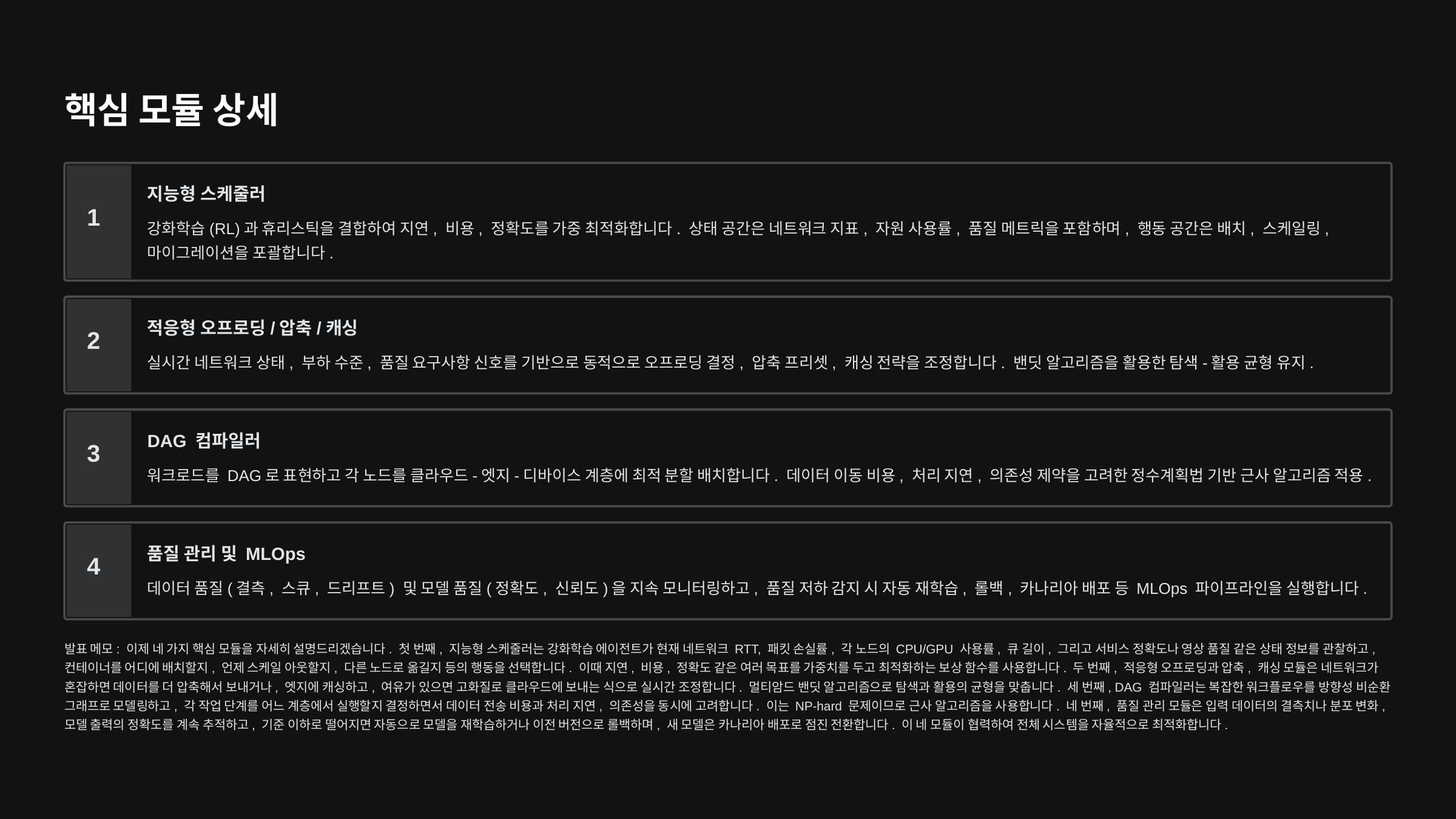

핵심 모듈 상세

지능형 스케줄러
1
강화학습(RL)과 휴리스틱을 결합하여 지연, 비용, 정확도를 가중 최적화합니다. 상태 공간은 네트워크 지표, 자원 사용률, 품질 메트릭을 포함하며, 행동 공간은 배치, 스케일링, 마이그레이션을 포괄합니다.

적응형 오프로딩/압축/캐싱
2
실시간 네트워크 상태, 부하 수준, 품질 요구사항 신호를 기반으로 동적으로 오프로딩 결정, 압축 프리셋, 캐싱 전략을 조정합니다. 밴딧 알고리즘을 활용한 탐색-활용 균형 유지.

DAG 컴파일러
3
워크로드를 DAG로 표현하고 각 노드를 클라우드-엣지-디바이스 계층에 최적 분할 배치합니다. 데이터 이동 비용, 처리 지연, 의존성 제약을 고려한 정수계획법 기반 근사 알고리즘 적용.

품질 관리 및 MLOps
4
데이터 품질(결측, 스큐, 드리프트) 및 모델 품질(정확도, 신뢰도)을 지속 모니터링하고, 품질 저하 감지 시 자동 재학습, 롤백, 카나리아 배포 등 MLOps 파이프라인을 실행합니다.
발표 메모: 이제 네 가지 핵심 모듈을 자세히 설명드리겠습니다. 첫 번째, 지능형 스케줄러는 강화학습 에이전트가 현재 네트워크 RTT, 패킷 손실률, 각 노드의 CPU/GPU 사용률, 큐 길이, 그리고 서비스 정확도나 영상 품질 같은 상태 정보를 관찰하고, 컨테이너를 어디에 배치할지, 언제 스케일 아웃할지, 다른 노드로 옮길지 등의 행동을 선택합니다. 이때 지연, 비용, 정확도 같은 여러 목표를 가중치를 두고 최적화하는 보상 함수를 사용합니다. 두 번째, 적응형 오프로딩과 압축, 캐싱 모듈은 네트워크가 혼잡하면 데이터를 더 압축해서 보내거나, 엣지에 캐싱하고, 여유가 있으면 고화질로 클라우드에 보내는 식으로 실시간 조정합니다. 멀티암드 밴딧 알고리즘으로 탐색과 활용의 균형을 맞춥니다. 세 번째, DAG 컴파일러는 복잡한 워크플로우를 방향성 비순환 그래프로 모델링하고, 각 작업 단계를 어느 계층에서 실행할지 결정하면서 데이터 전송 비용과 처리 지연, 의존성을 동시에 고려합니다. 이는 NP-hard 문제이므로 근사 알고리즘을 사용합니다. 네 번째, 품질 관리 모듈은 입력 데이터의 결측치나 분포 변화, 모델 출력의 정확도를 계속 추적하고, 기준 이하로 떨어지면 자동으로 모델을 재학습하거나 이전 버전으로 롤백하며, 새 모델은 카나리아 배포로 점진 전환합니다. 이 네 모듈이 협력하여 전체 시스템을 자율적으로 최적화합니다.